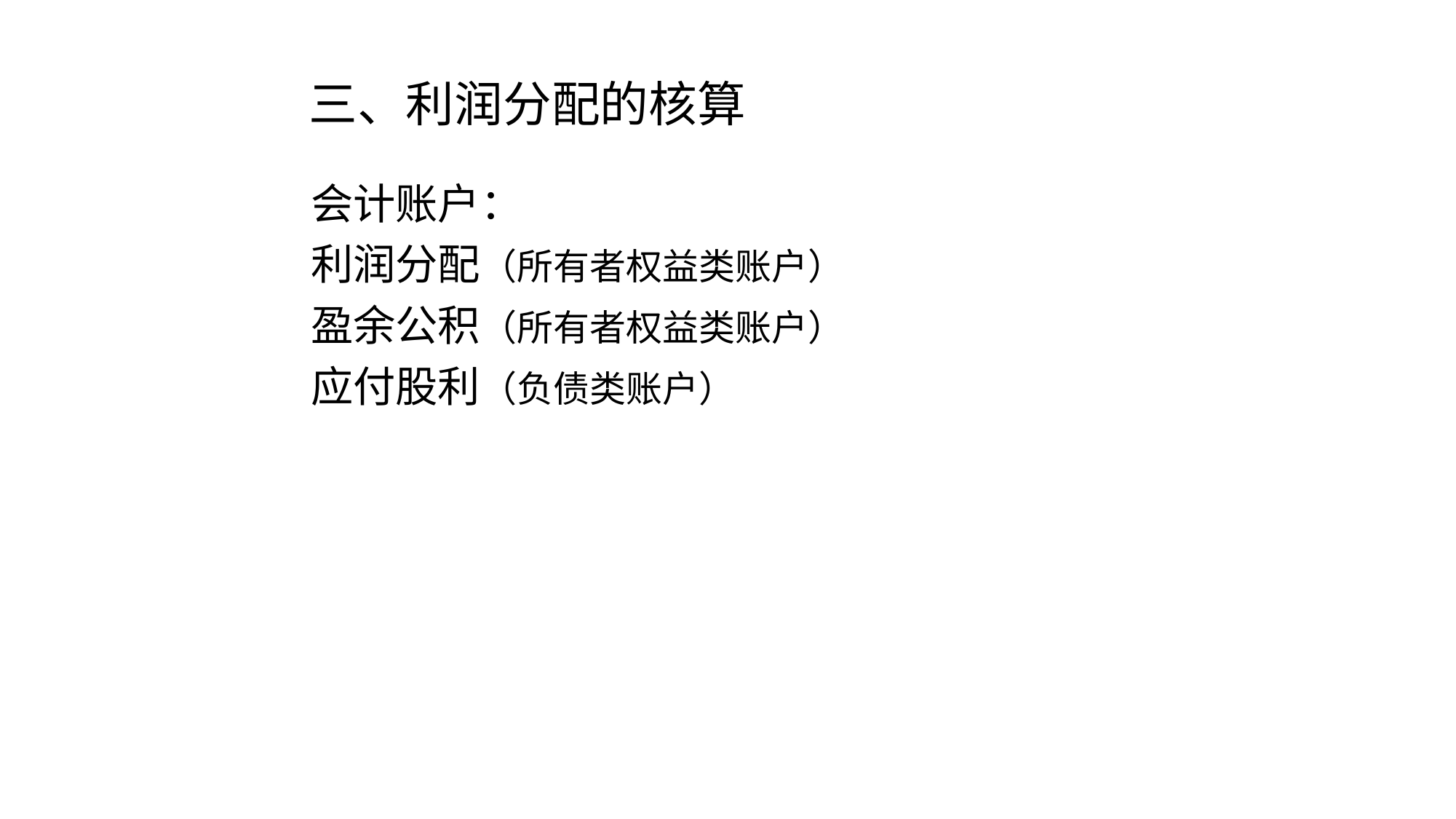

# 三、利润分配的核算
会计账户：
利润分配（所有者权益类账户）
盈余公积（所有者权益类账户）
应付股利（负债类账户）